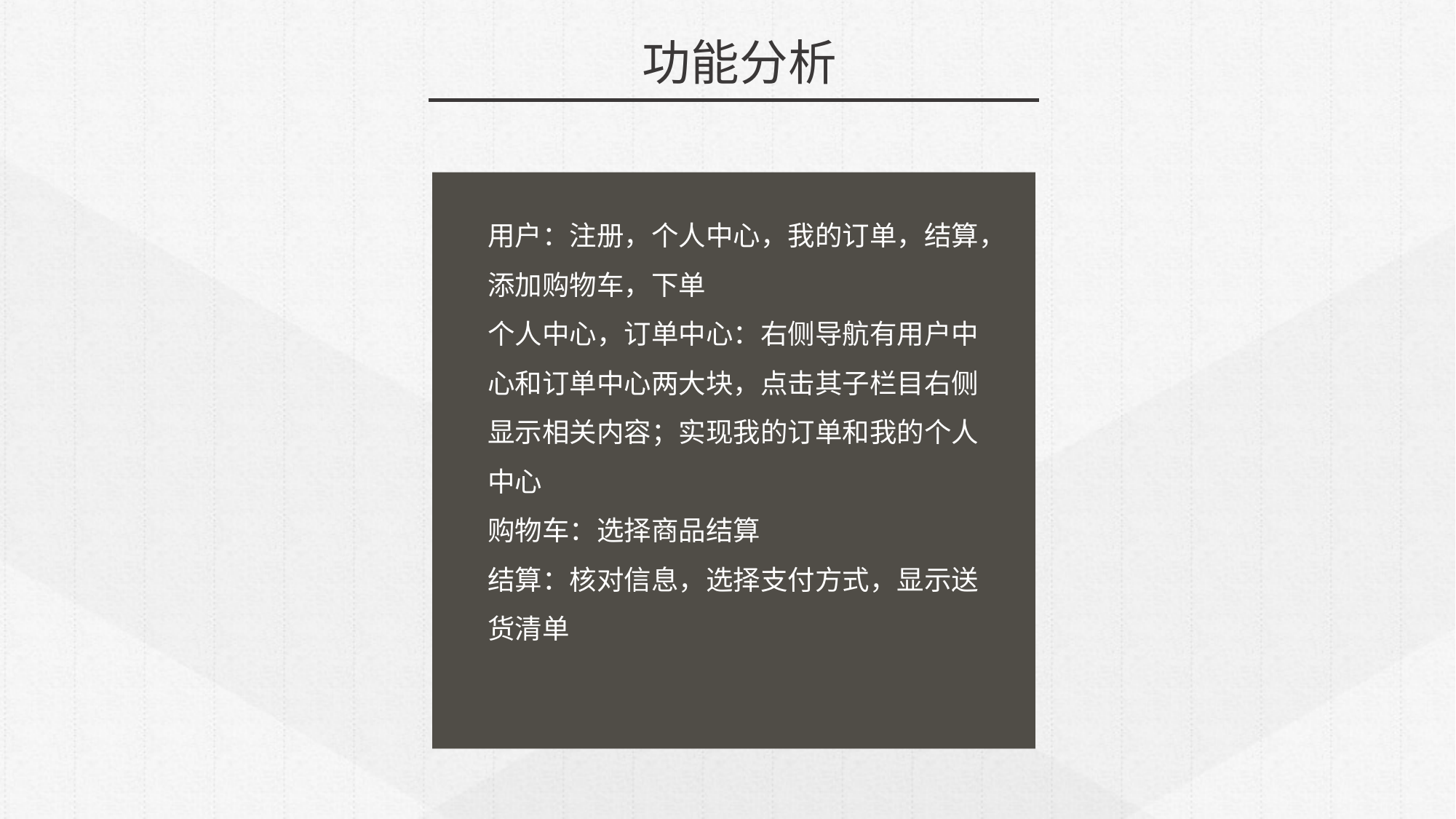

功能分析

用户：注册，个人中心，我的订单，结算，添加购物车，下单 
个人中心，订单中心：右侧导航有用户中心和订单中心两大块，点击其子栏目右侧显示相关内容；实现我的订单和我的个人中心
购物车：选择商品结算
结算：核对信息，选择支付方式，显示送货清单